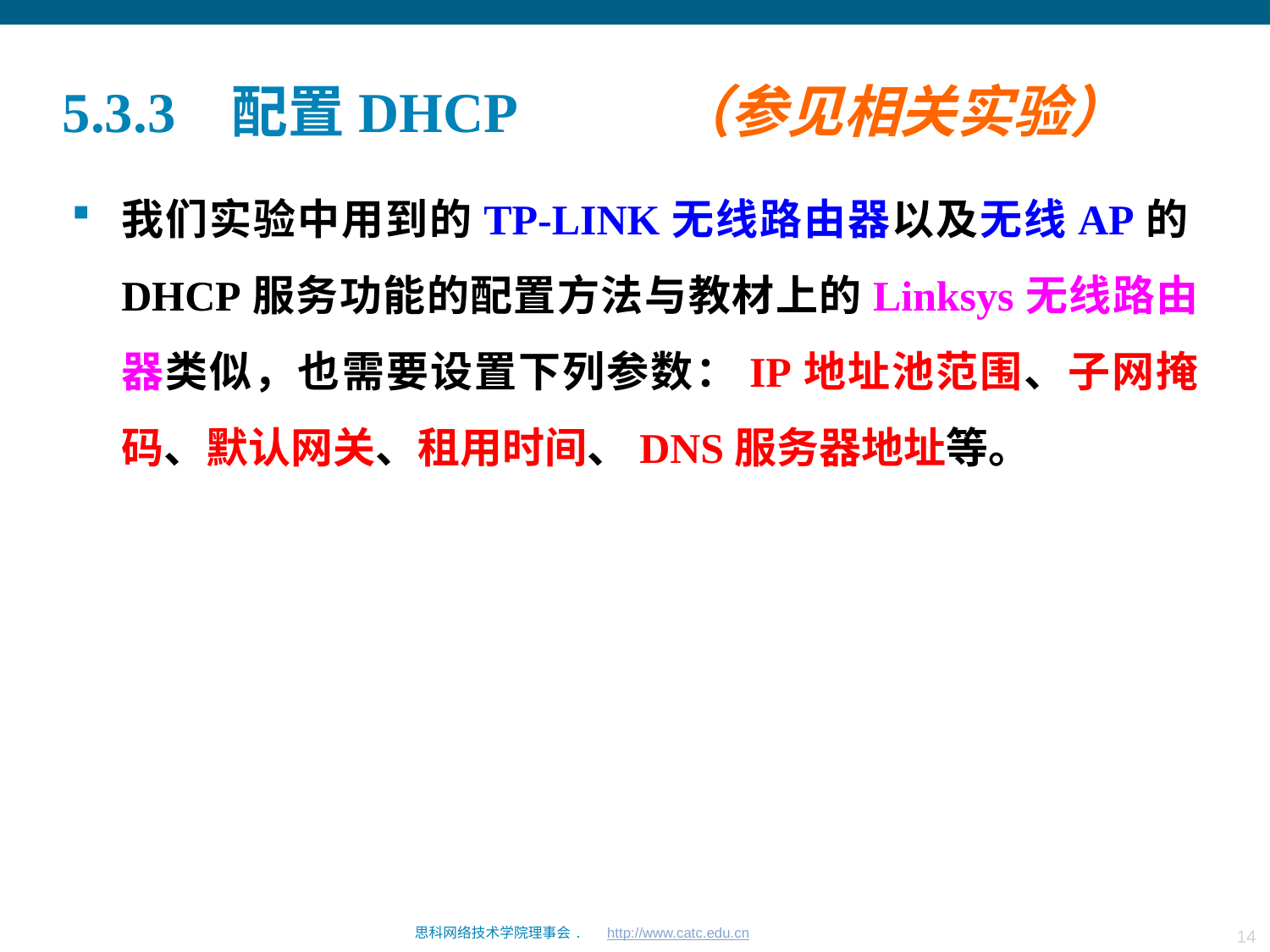

5.3.3   配置DHCP
（参见相关实验）
我们实验中用到的TP-LINK无线路由器以及无线AP的DHCP服务功能的配置方法与教材上的Linksys无线路由器类似，也需要设置下列参数：IP地址池范围、子网掩码、默认网关、租用时间、DNS服务器地址等。